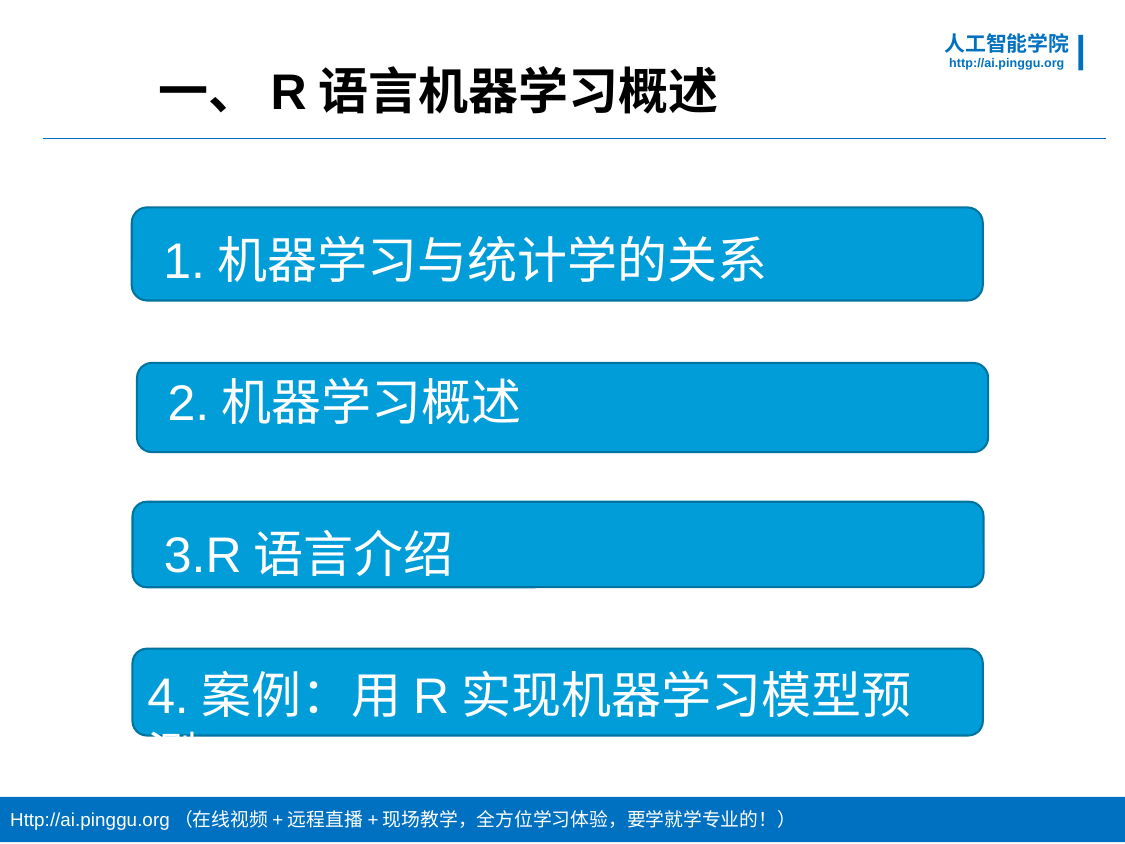

一、R语言机器学习概述

1.机器学习与统计学的关系

2.机器学习概述

3.R语言介绍

4.案例：用R实现机器学习模型预测
4